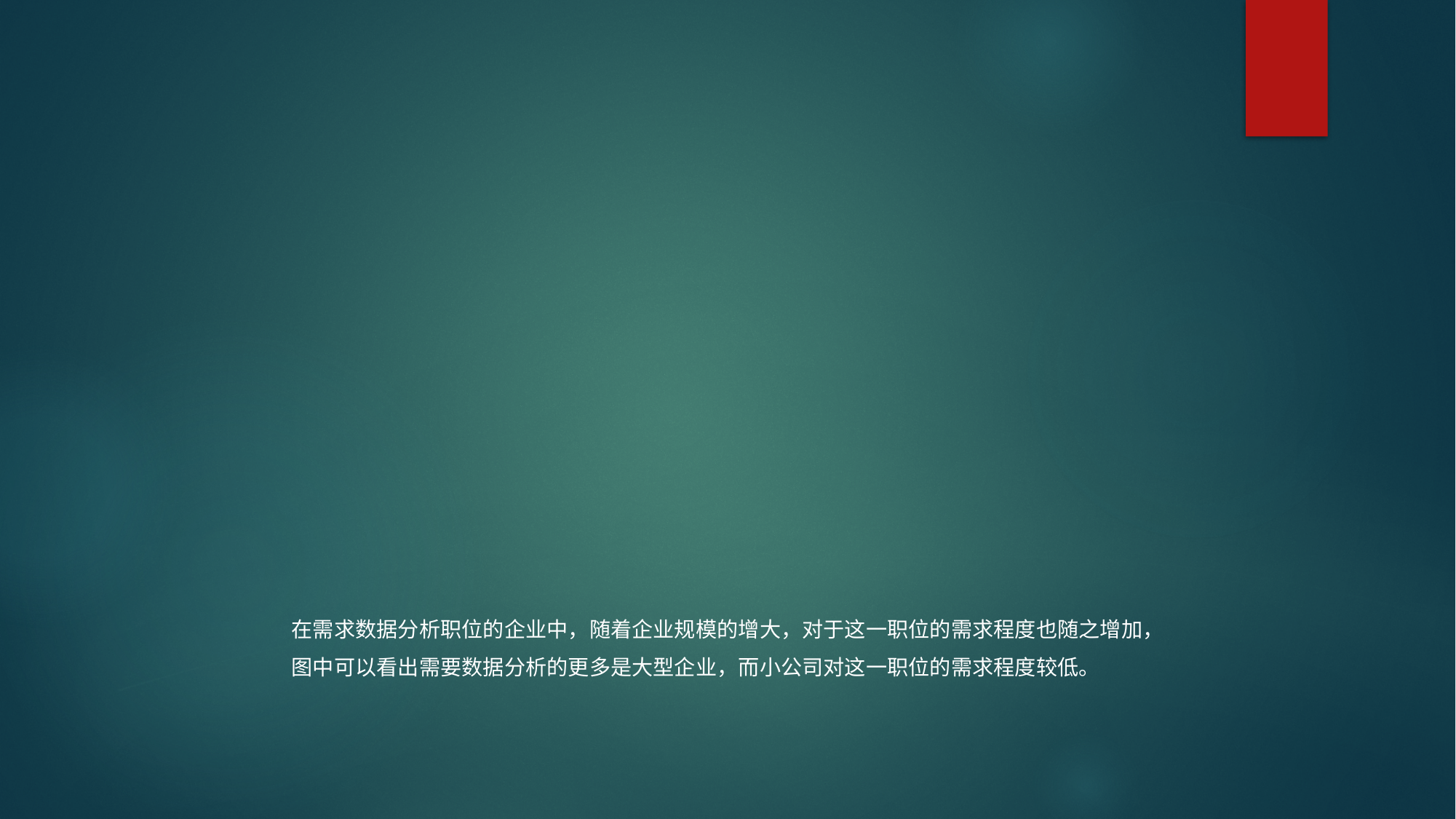

在需求数据分析职位的企业中，随着企业规模的增大，对于这一职位的需求程度也随之增加，图中可以看出需要数据分析的更多是大型企业，而小公司对这一职位的需求程度较低。